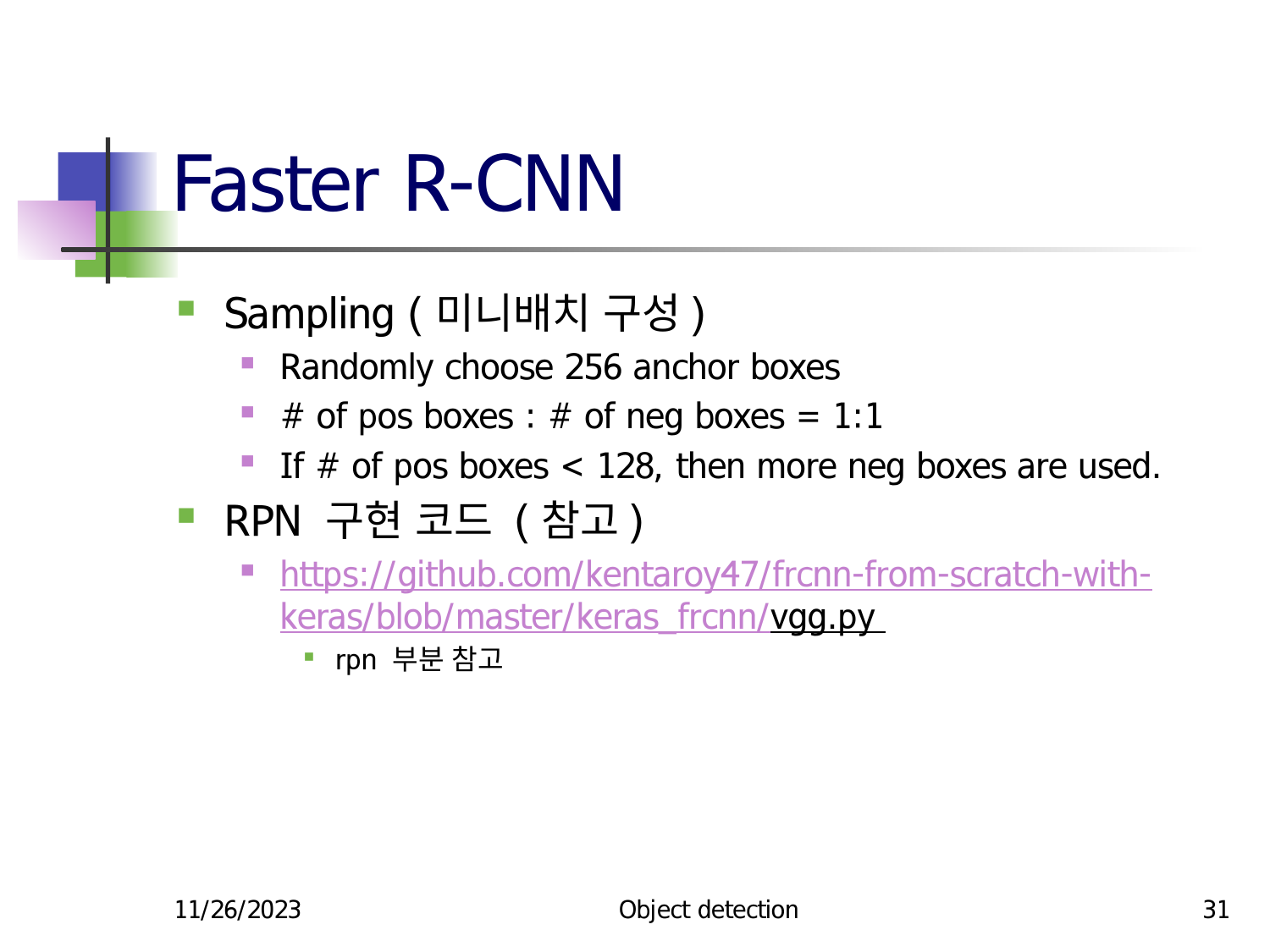

# Faster R-CNN
Sampling (미니배치 구성)
Randomly choose 256 anchor boxes
# of pos boxes : # of neg boxes = 1:1
If # of pos boxes < 128, then more neg boxes are used.
RPN 구현 코드 (참고)
https://github.com/kentaroy47/frcnn-from-scratch-with-keras/blob/master/keras_frcnn/vgg.py
rpn 부분 참고
11/26/2023
Object detection
31